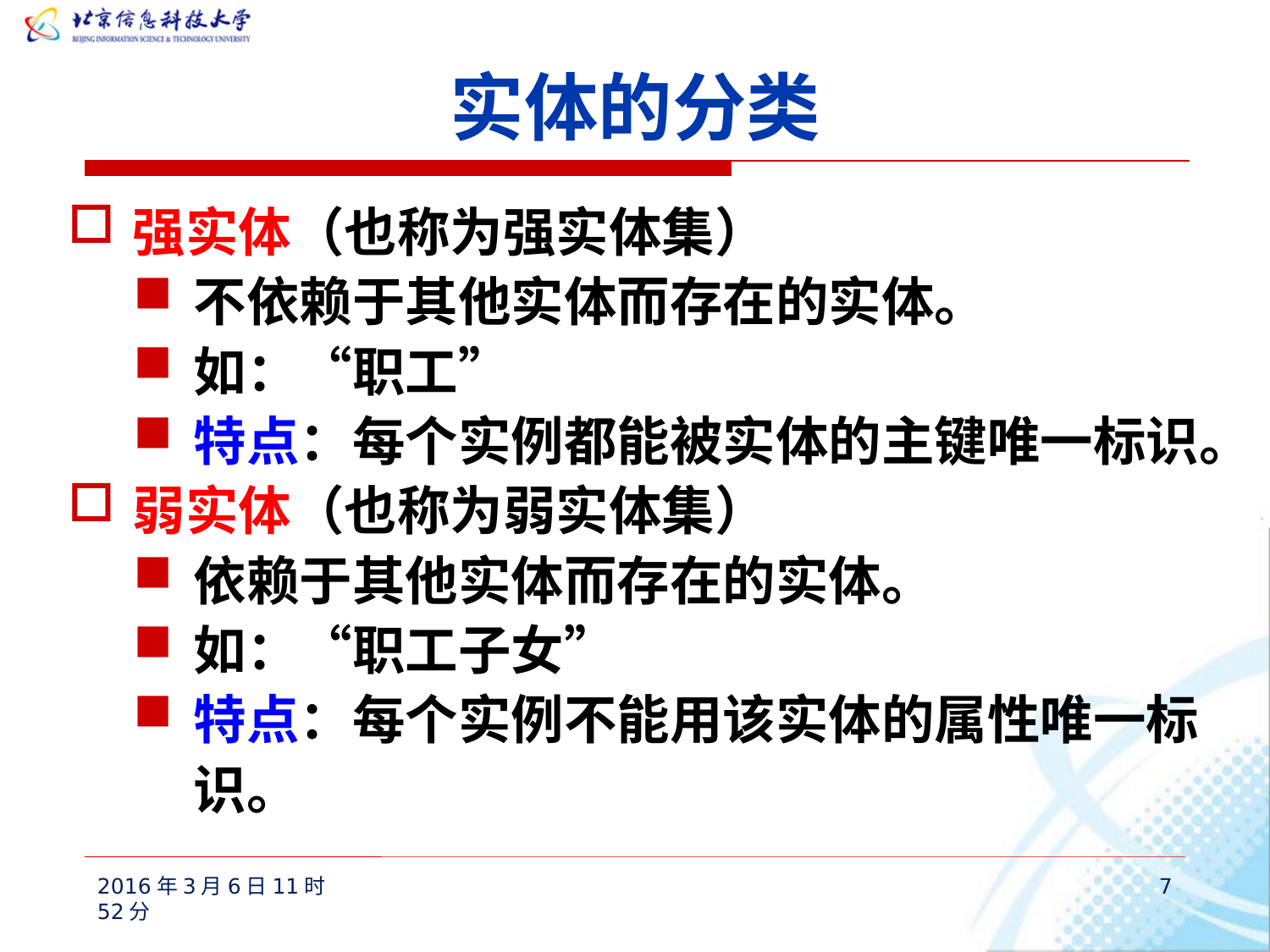

# 实体的分类
强实体（也称为强实体集）
不依赖于其他实体而存在的实体。
如：“职工”
特点：每个实例都能被实体的主键唯一标识。
弱实体（也称为弱实体集）
依赖于其他实体而存在的实体。
如：“职工子女”
特点：每个实例不能用该实体的属性唯一标识。
2016年3月6日11时52分
7